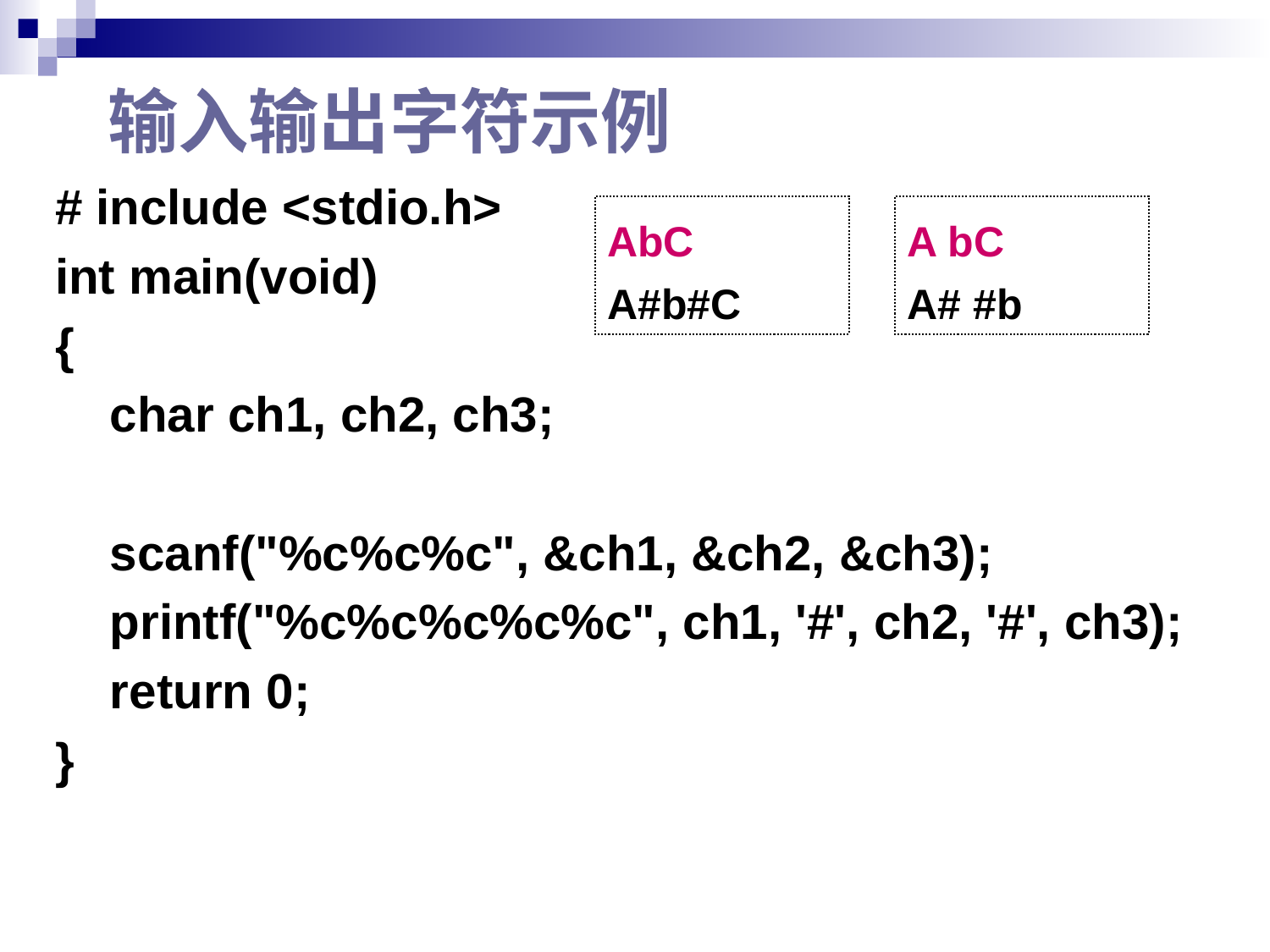

# 输入输出字符示例
# include <stdio.h>
int main(void)
{
    char ch1, ch2, ch3;

    scanf("%c%c%c", &ch1, &ch2, &ch3);
    printf("%c%c%c%c%c", ch1, '#', ch2, '#', ch3);
    return 0;
}
AbC
A#b#C
A bC
A# #b